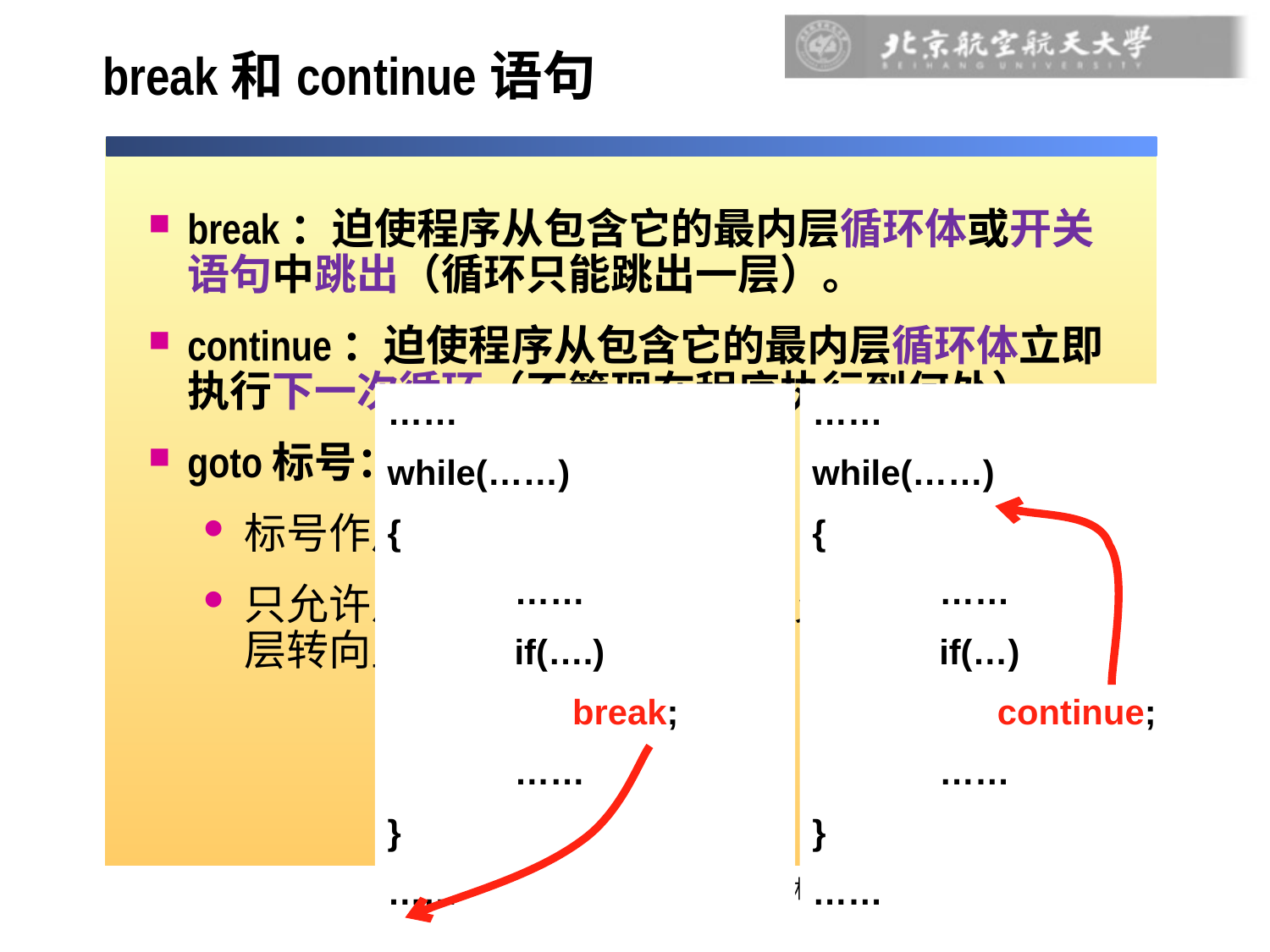

# break和continue语句
break：迫使程序从包含它的最内层循环体或开关语句中跳出（循环只能跳出一层）。
continue：迫使程序从包含它的最内层循环体立即执行下一次循环（不管现在程序执行到何处）。
goto标号：使控制转移到标号处。
标号作用范围是当前函数;
只允许从里层转向外层，而不允许反过来由外层转向里层;
……
while(……)
{
	……
	if(….)
                   break;
	……
}
……
……
while(……)
{
	……
	if(…)
                   continue;
	……
}
……

第三讲：程序设计方法-问题分析
29